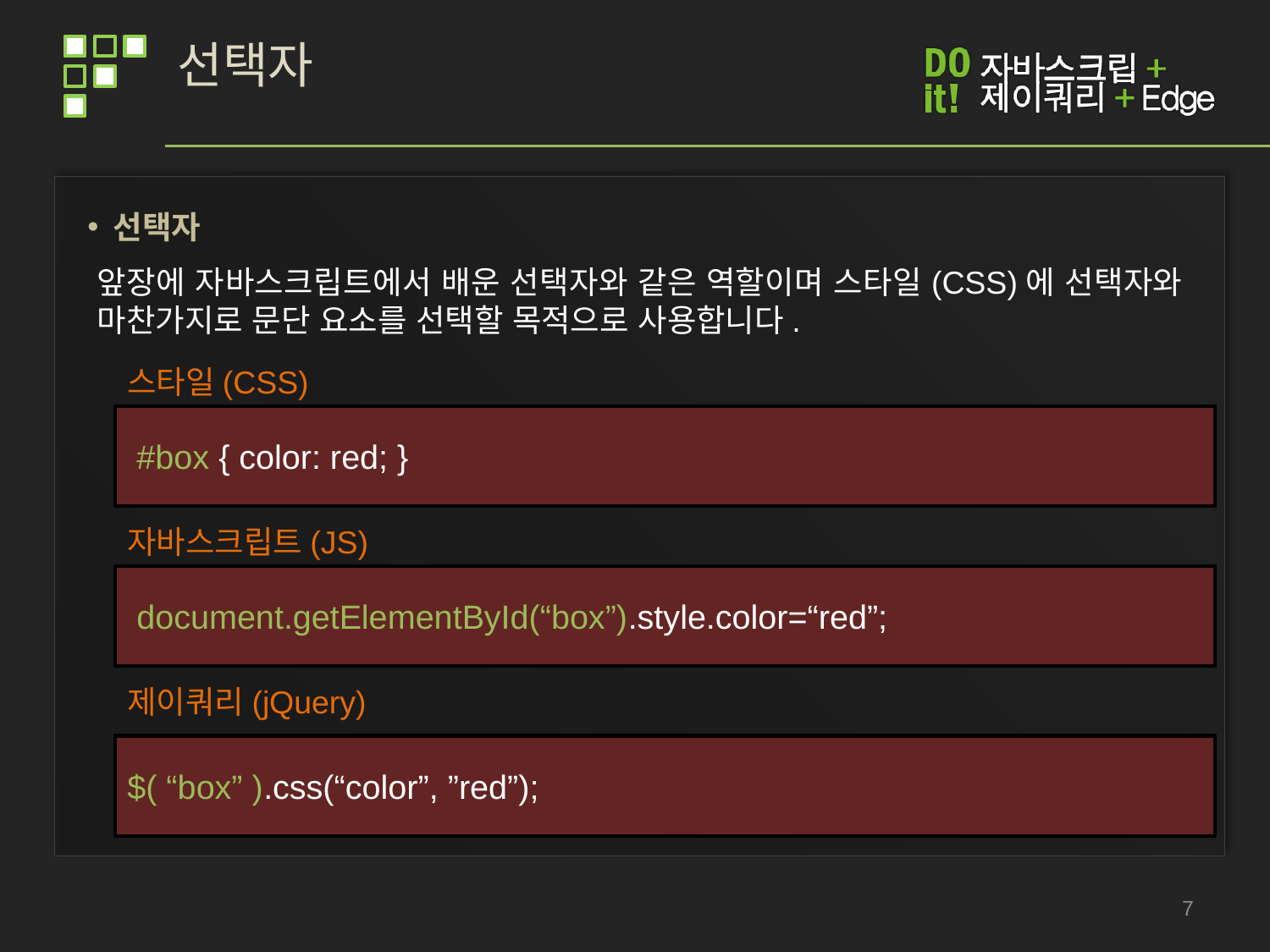

# 선택자
 선택자
앞장에 자바스크립트에서 배운 선택자와 같은 역할이며 스타일(CSS)에 선택자와 마찬가지로 문단 요소를 선택할 목적으로 사용합니다.
스타일(CSS)
 #box { color: red; }
자바스크립트(JS)
 document.getElementById(“box”).style.color=“red”;
제이쿼리(jQuery)
$( “box” ).css(“color”, ”red”);
7